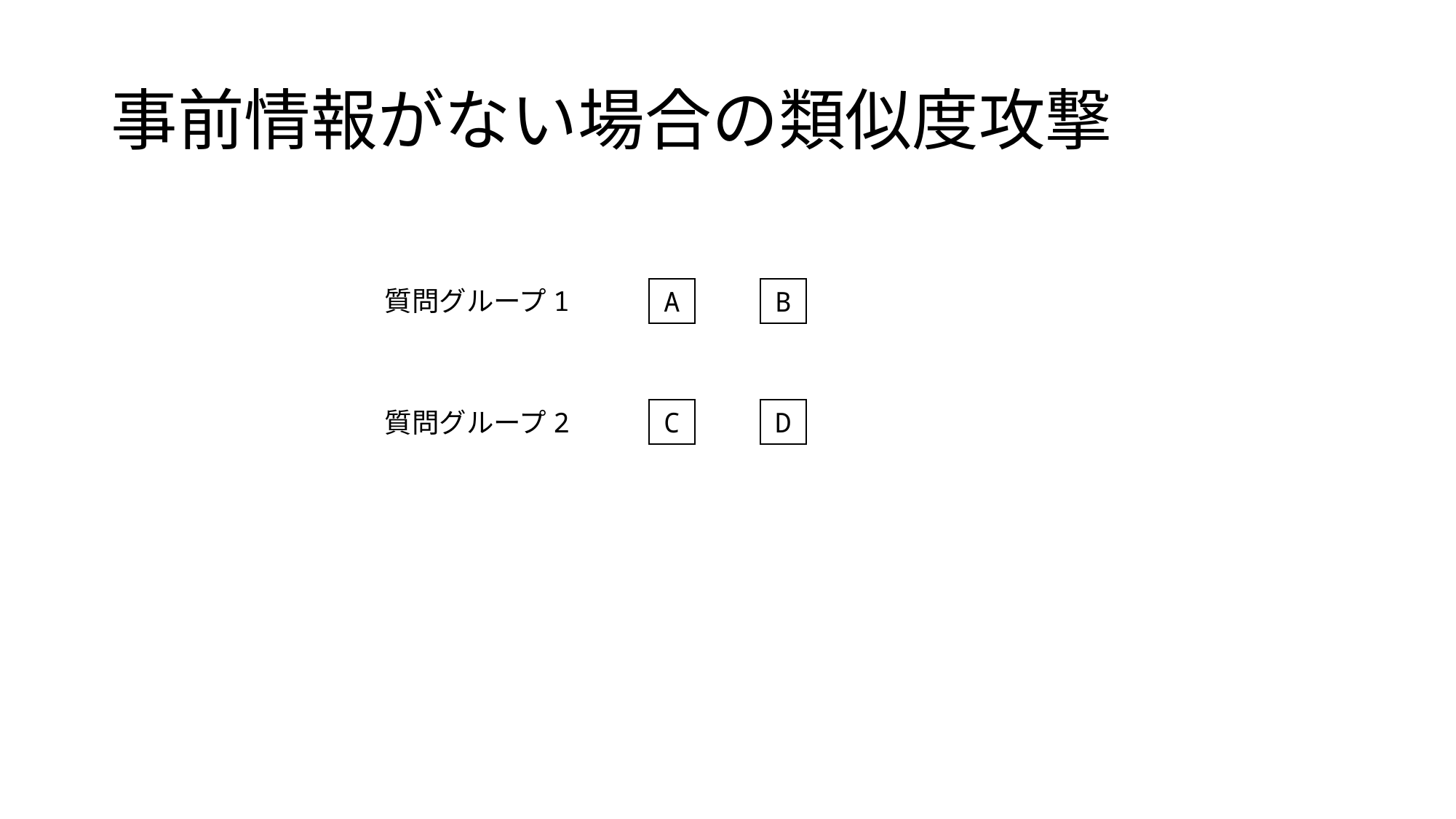

# 事前情報がない場合の類似度攻撃
質問グループ1
A
B
質問グループ2
C
D